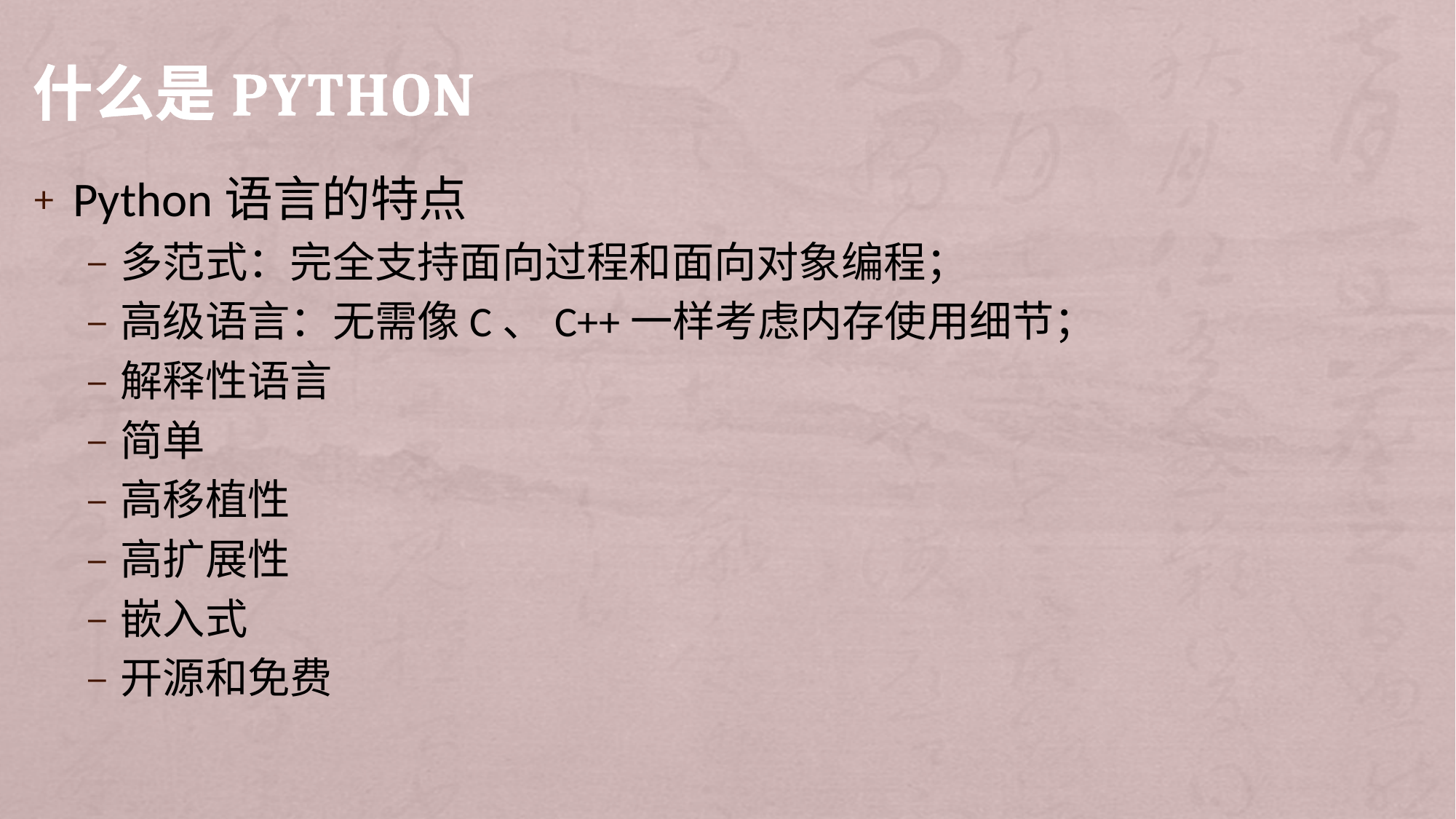

# 什么是Python
Python语言的特点
多范式：完全支持面向过程和面向对象编程；
高级语言：无需像C、C++一样考虑内存使用细节；
解释性语言
简单
高移植性
高扩展性
嵌入式
开源和免费